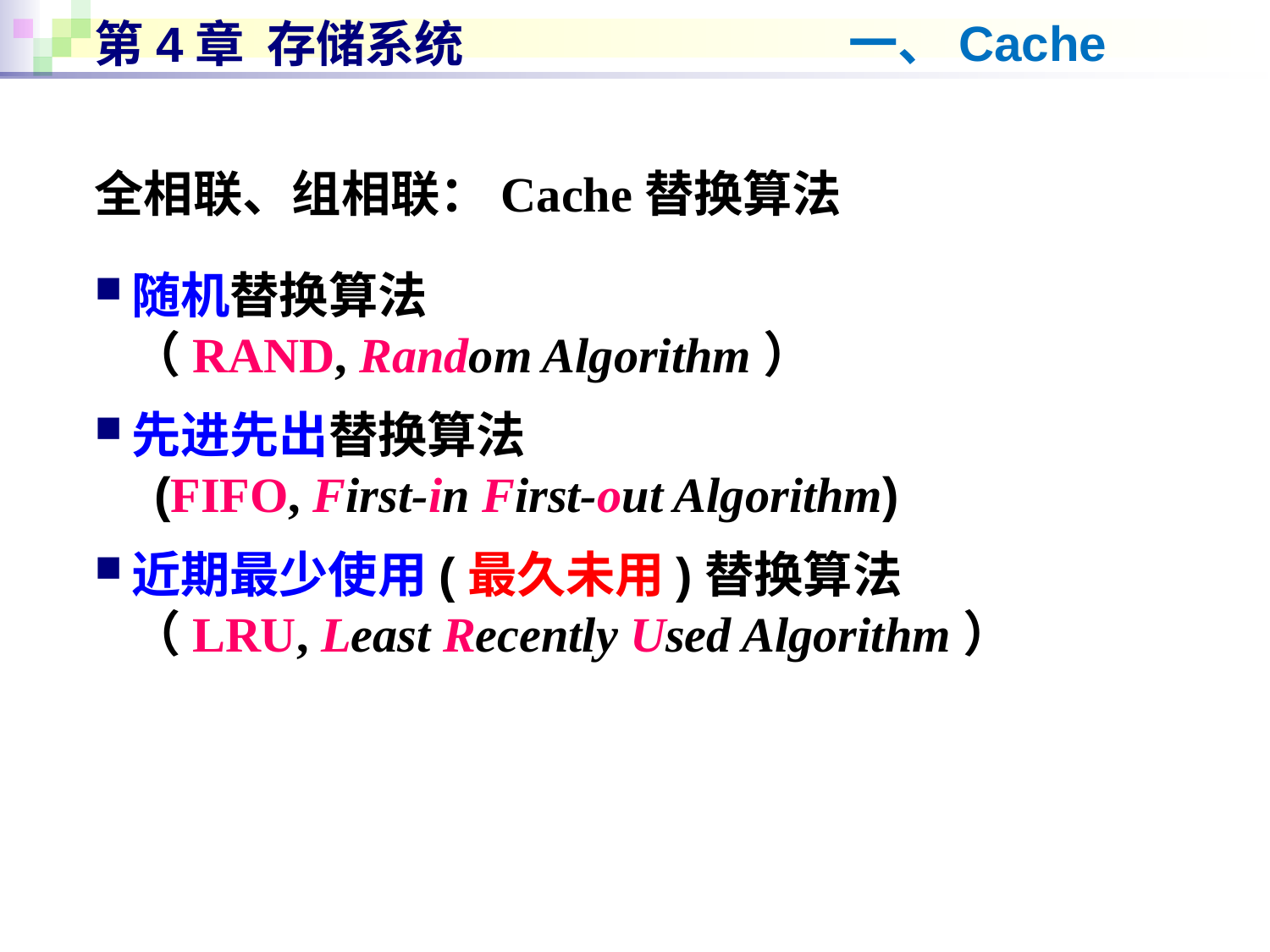

一、Cache
# 第4章  存储系统
全相联、组相联：Cache替换算法
随机替换算法
（RAND, Random Algorithm）
先进先出替换算法
 (FIFO, First-in First-out Algorithm)
近期最少使用(最久未用)替换算法
（LRU, Least Recently Used Algorithm）
17